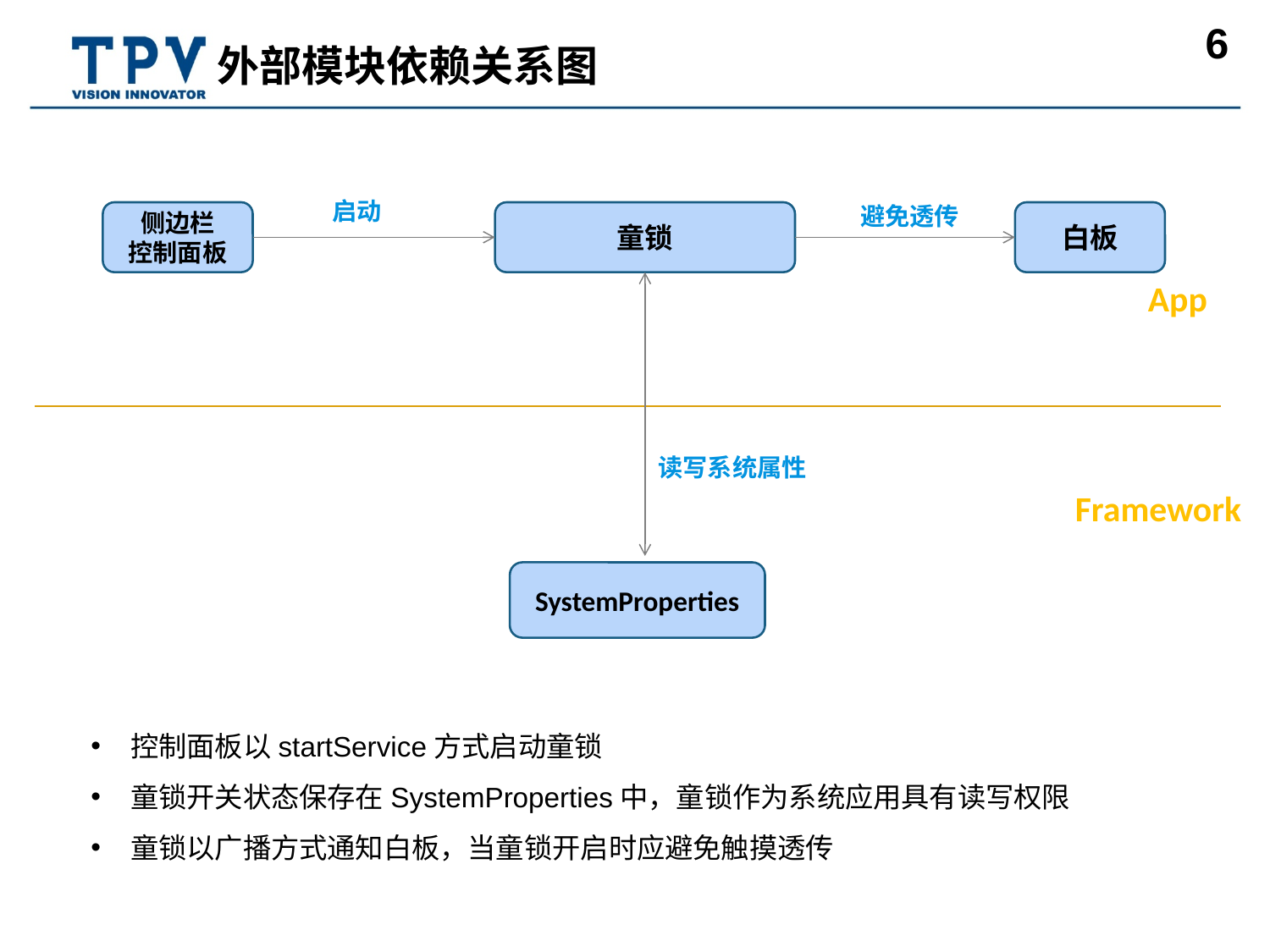

外部模块依赖关系图
启动
避免透传
侧边栏
控制面板
童锁
白板
App
读写系统属性
Framework
SystemProperties
控制面板以startService方式启动童锁
童锁开关状态保存在SystemProperties中，童锁作为系统应用具有读写权限
童锁以广播方式通知白板，当童锁开启时应避免触摸透传